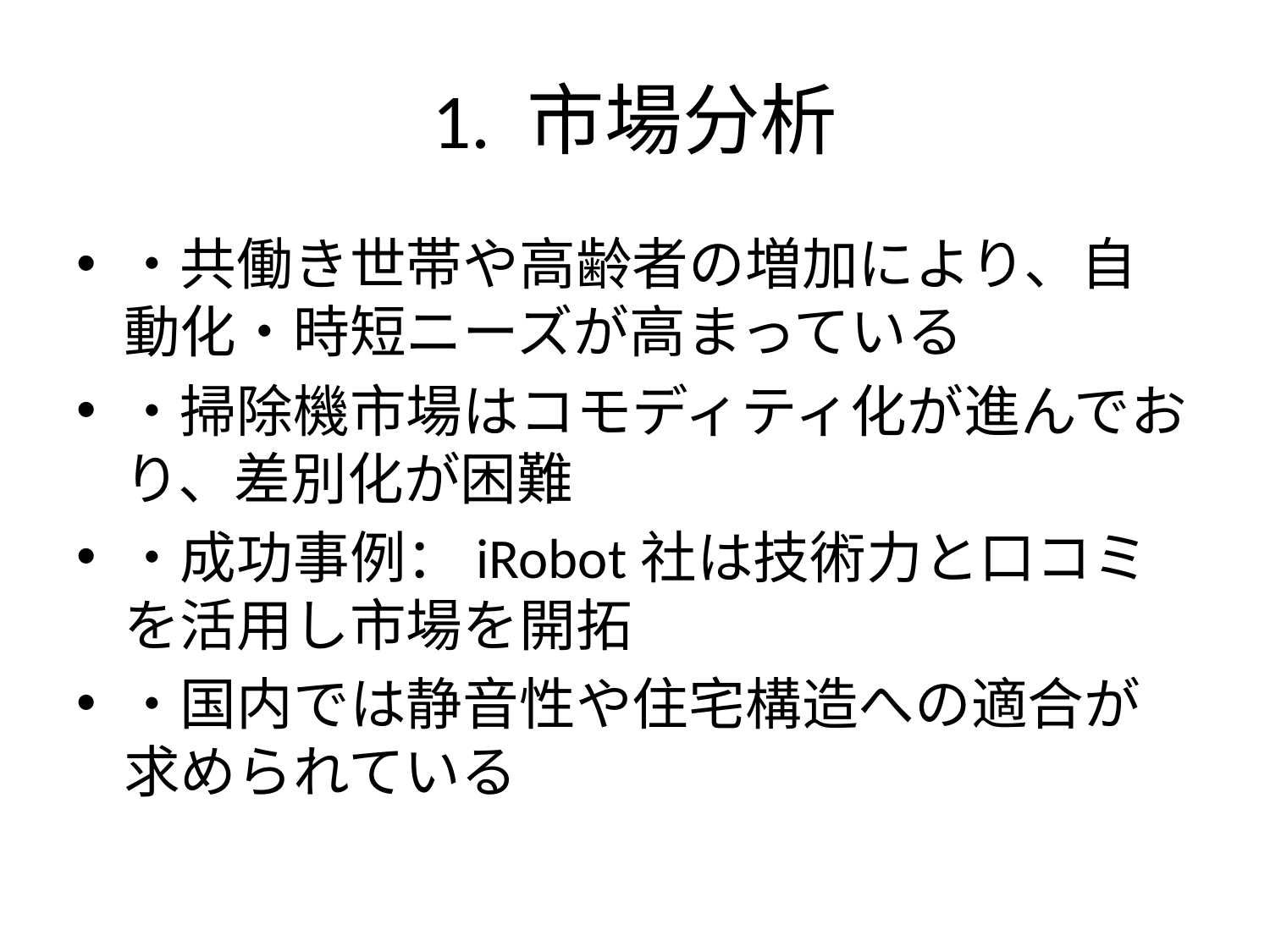

# 1. 市場分析
・共働き世帯や高齢者の増加により、自動化・時短ニーズが高まっている
・掃除機市場はコモディティ化が進んでおり、差別化が困難
・成功事例：iRobot社は技術力と口コミを活用し市場を開拓
・国内では静音性や住宅構造への適合が求められている